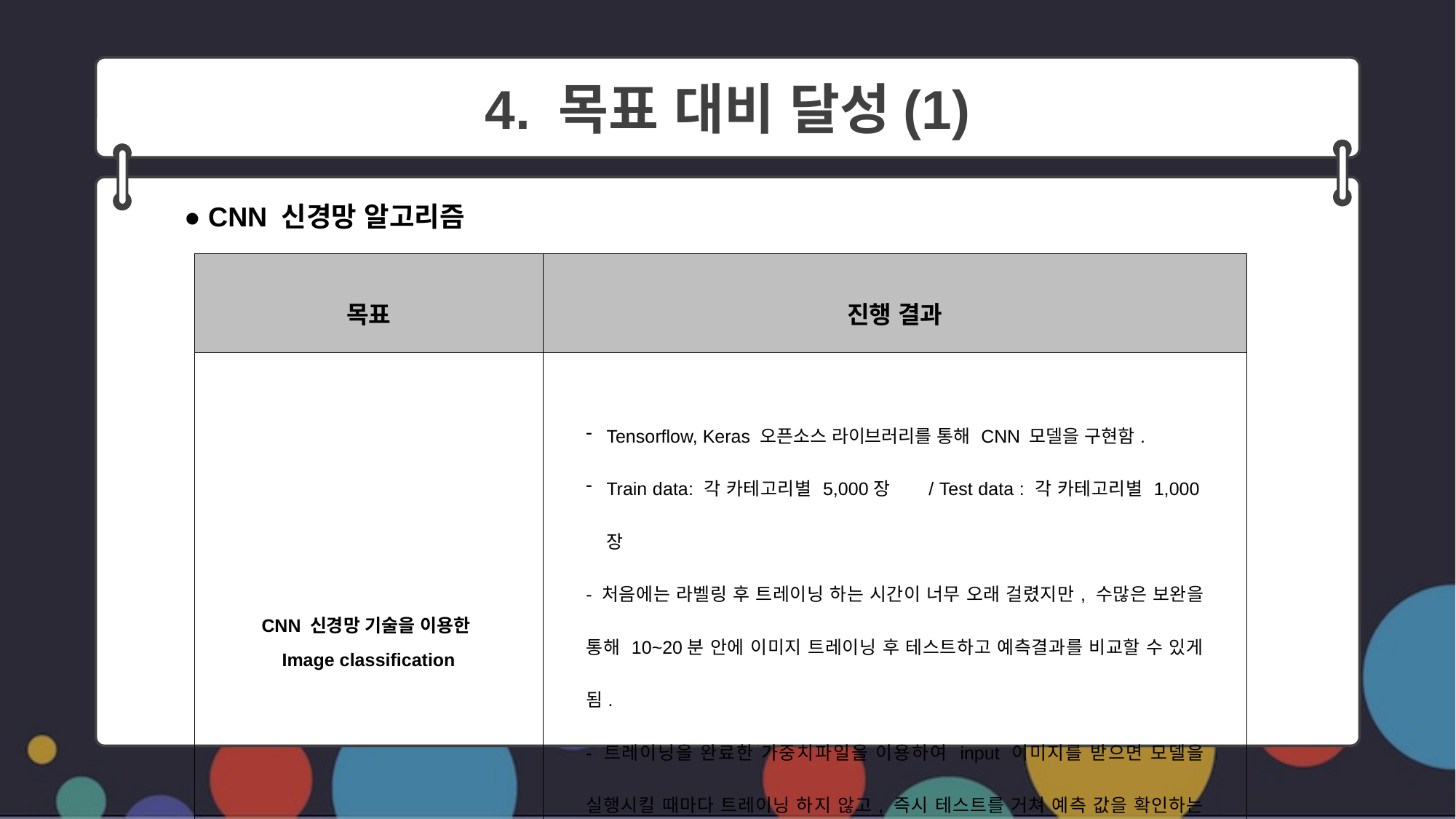

4. 목표 대비 달성(1)

● CNN 신경망 알고리즘

| 목표 | 진행 결과 |
| --- | --- |
| CNN 신경망 기술을 이용한 Image classification | Tensorflow, Keras 오픈소스 라이브러리를 통해 CNN 모델을 구현함. Train data: 각 카테고리별 5,000장 / Test data : 각 카테고리별 1,000장 - 처음에는 라벨링 후 트레이닝 하는 시간이 너무 오래 걸렸지만, 수많은 보완을 통해 10~20분 안에 이미지 트레이닝 후 테스트하고 예측결과를 비교할 수 있게 됨. - 트레이닝을 완료한 가중치파일을 이용하여 input 이미지를 받으면 모델을 실행시킬 때마다 트레이닝 하지 않고, 즉시 테스트를 거쳐 예측 값을 확인하는 알고리즘을 개발하고자 했으나 시간적 여유가 부족하여 미완성. |